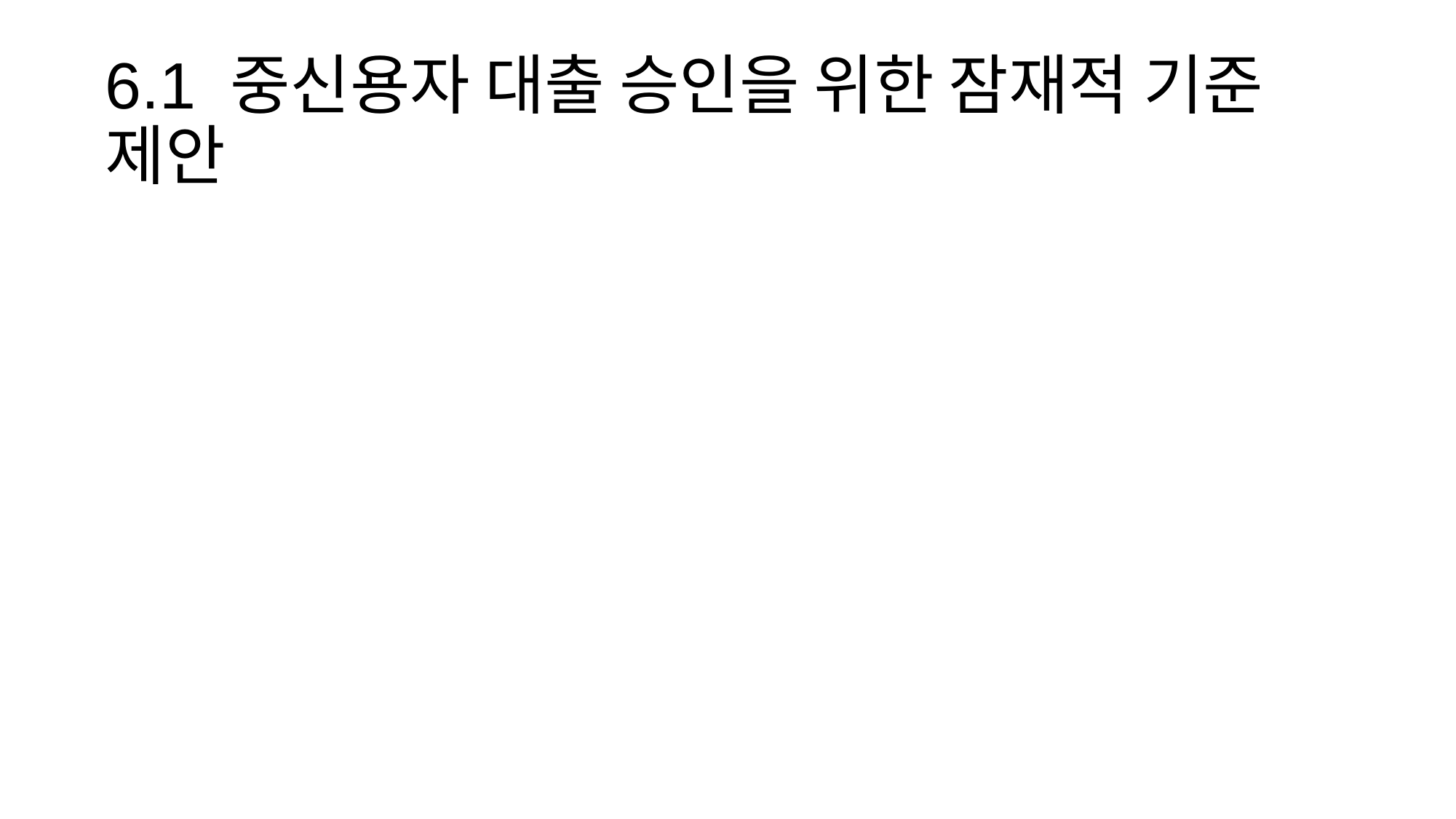

# 6.1 중신용자 대출 승인을 위한 잠재적 기준 제안